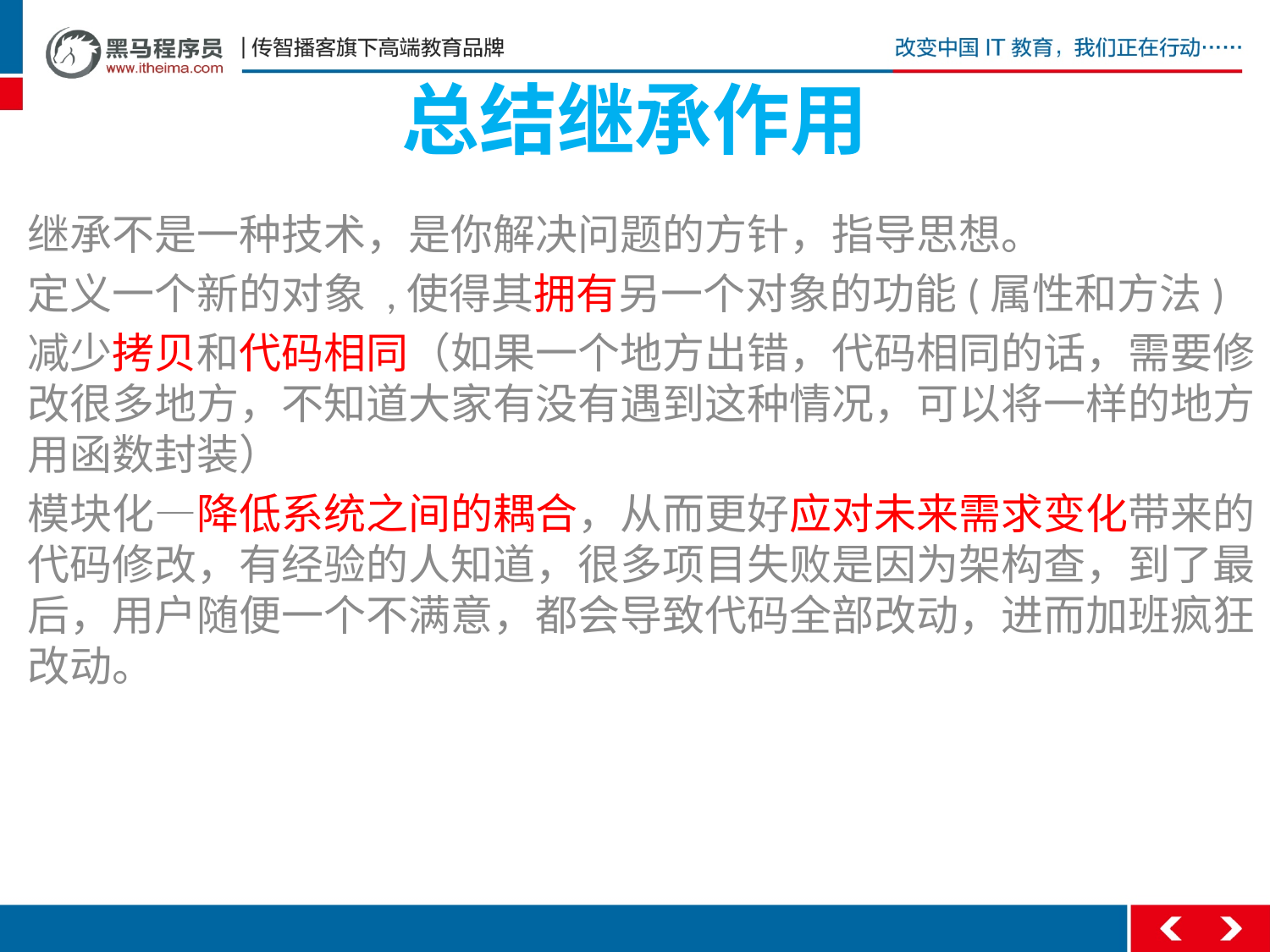

# 总结继承作用
继承不是一种技术，是你解决问题的方针，指导思想。
定义一个新的对象 ,使得其拥有另一个对象的功能(属性和方法)
减少拷贝和代码相同（如果一个地方出错，代码相同的话，需要修改很多地方，不知道大家有没有遇到这种情况，可以将一样的地方用函数封装）
模块化—降低系统之间的耦合，从而更好应对未来需求变化带来的代码修改，有经验的人知道，很多项目失败是因为架构查，到了最后，用户随便一个不满意，都会导致代码全部改动，进而加班疯狂改动。